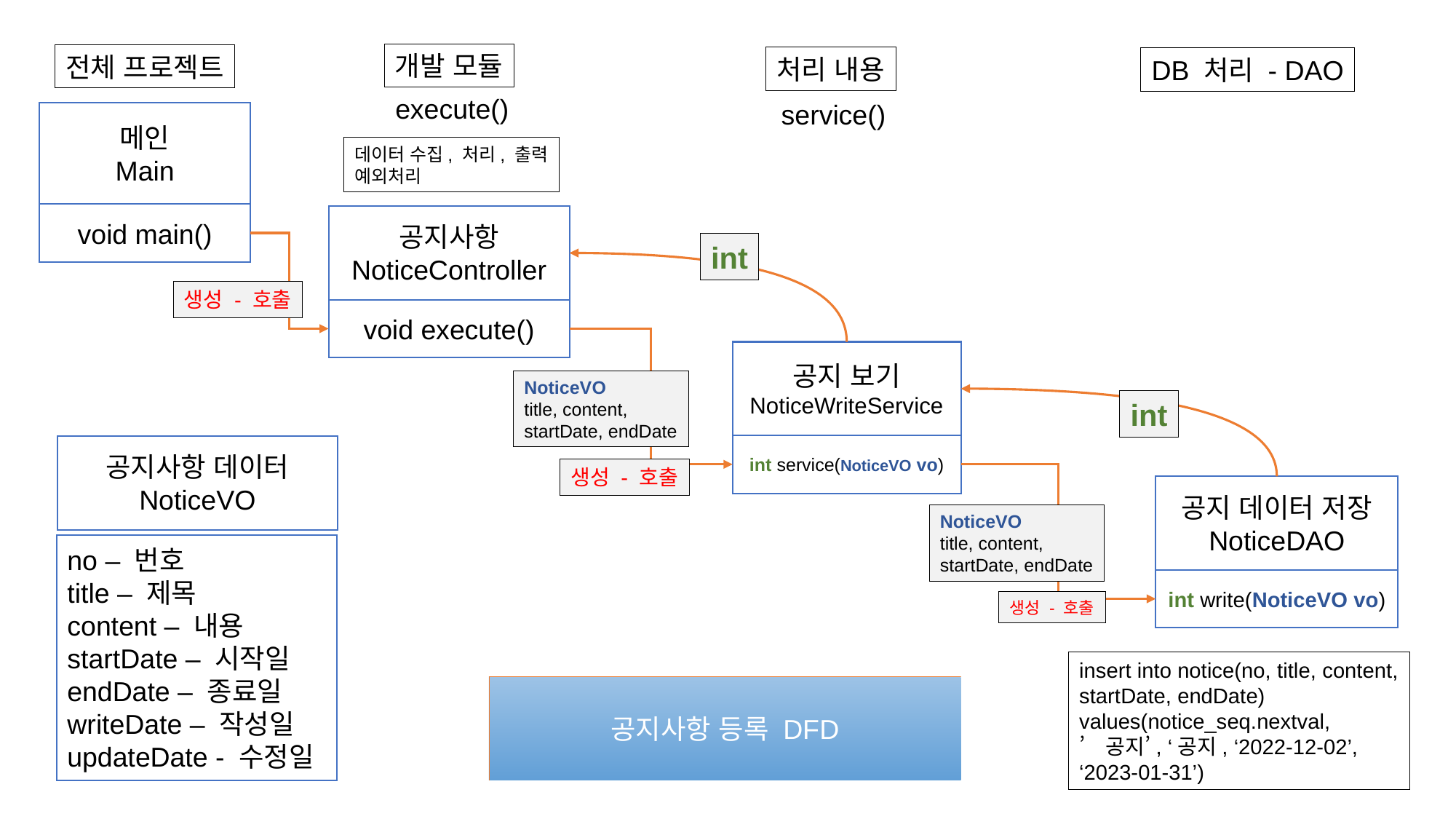

개발 모듈
전체 프로젝트
처리 내용
DB 처리 - DAO
execute()
service()
메인
Main
void main()
데이터 수집, 처리, 출력
예외처리
공지사항
NoticeController
void execute()
int
생성 - 호출
공지 보기
NoticeWriteService
int service(NoticeVO vo)
NoticeVO
title, content,
startDate, endDate
int
공지사항 데이터
NoticeVO
no – 번호
title – 제목
content – 내용
startDate – 시작일
endDate – 종료일
writeDate – 작성일
updateDate - 수정일
생성 - 호출
공지 데이터 저장
NoticeDAO
int write(NoticeVO vo)
NoticeVO
title, content,
startDate, endDate
생성 - 호출
insert into notice(no, title, content,
startDate, endDate)
values(notice_seq.nextval,
’공지’, ‘공지, ‘2022-12-02’,
‘2023-01-31’)
공지사항 등록 DFD